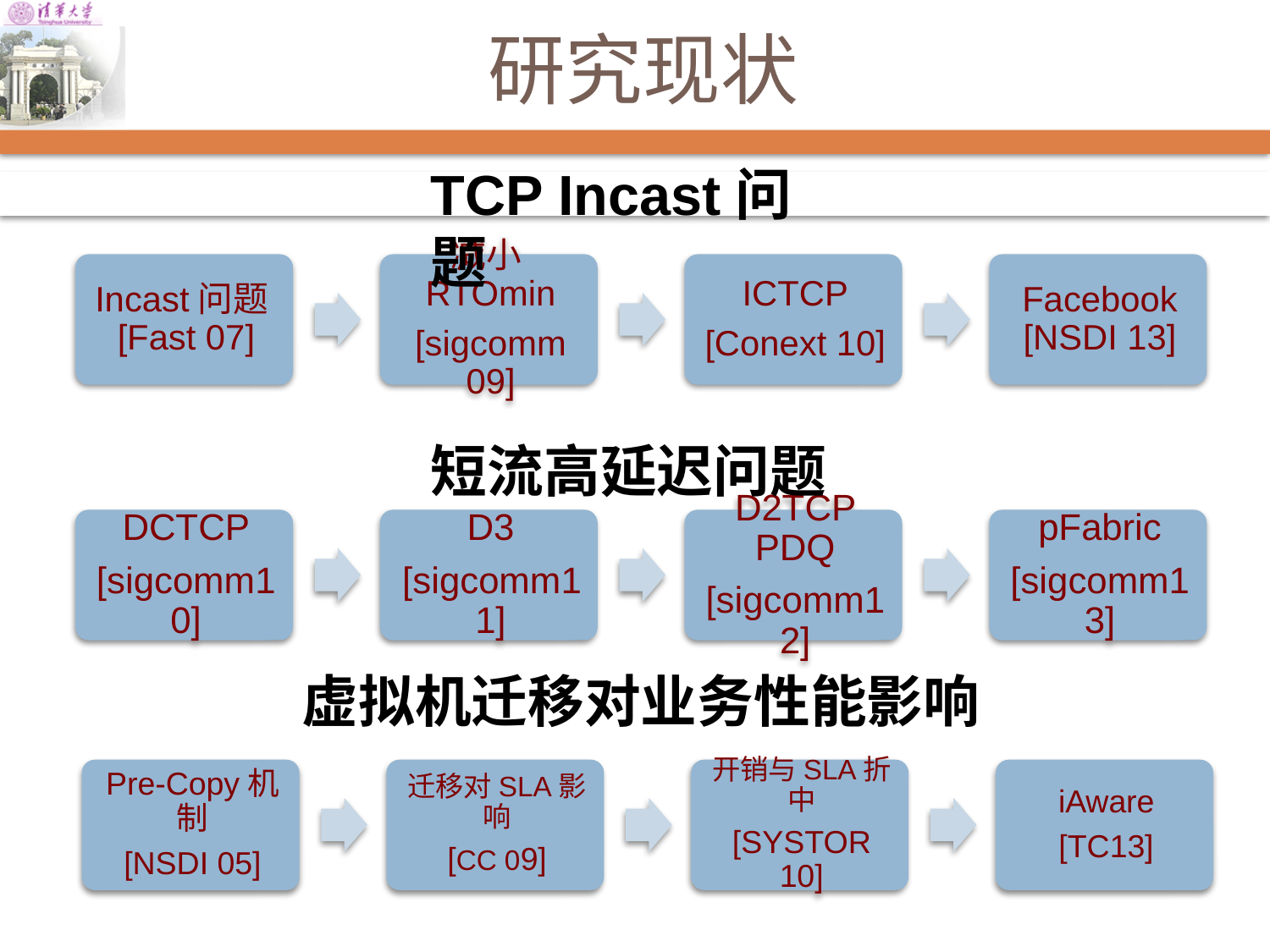

# 研究现状
TCP Incast问题
Incast问题[Fast 07]

减小RTOmin
[sigcomm 09]

ICTCP
[Conext 10]

Facebook [NSDI 13]
短流高延迟问题
DCTCP
[sigcomm10]

D3
[sigcomm11]

D2TCP PDQ
[sigcomm12]

pFabric
[sigcomm13]
虚拟机迁移对业务性能影响
Pre-Copy机制
[NSDI 05]

迁移对SLA影响
[CC 09]

开销与SLA折中
[SYSTOR 10]

iAware
[TC13]